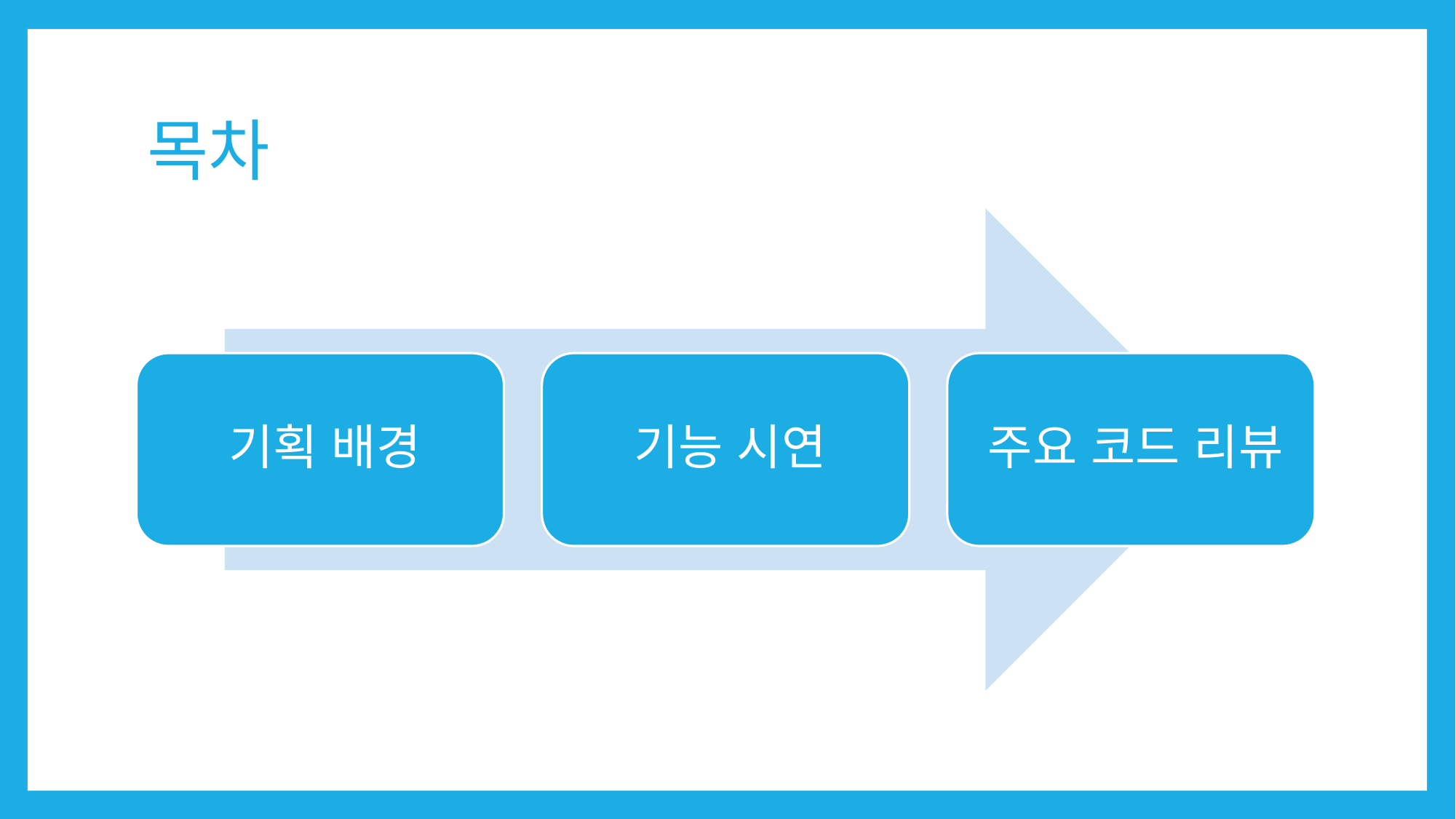

# 목차
기획 배경
기능 시연
주요 코드 리뷰